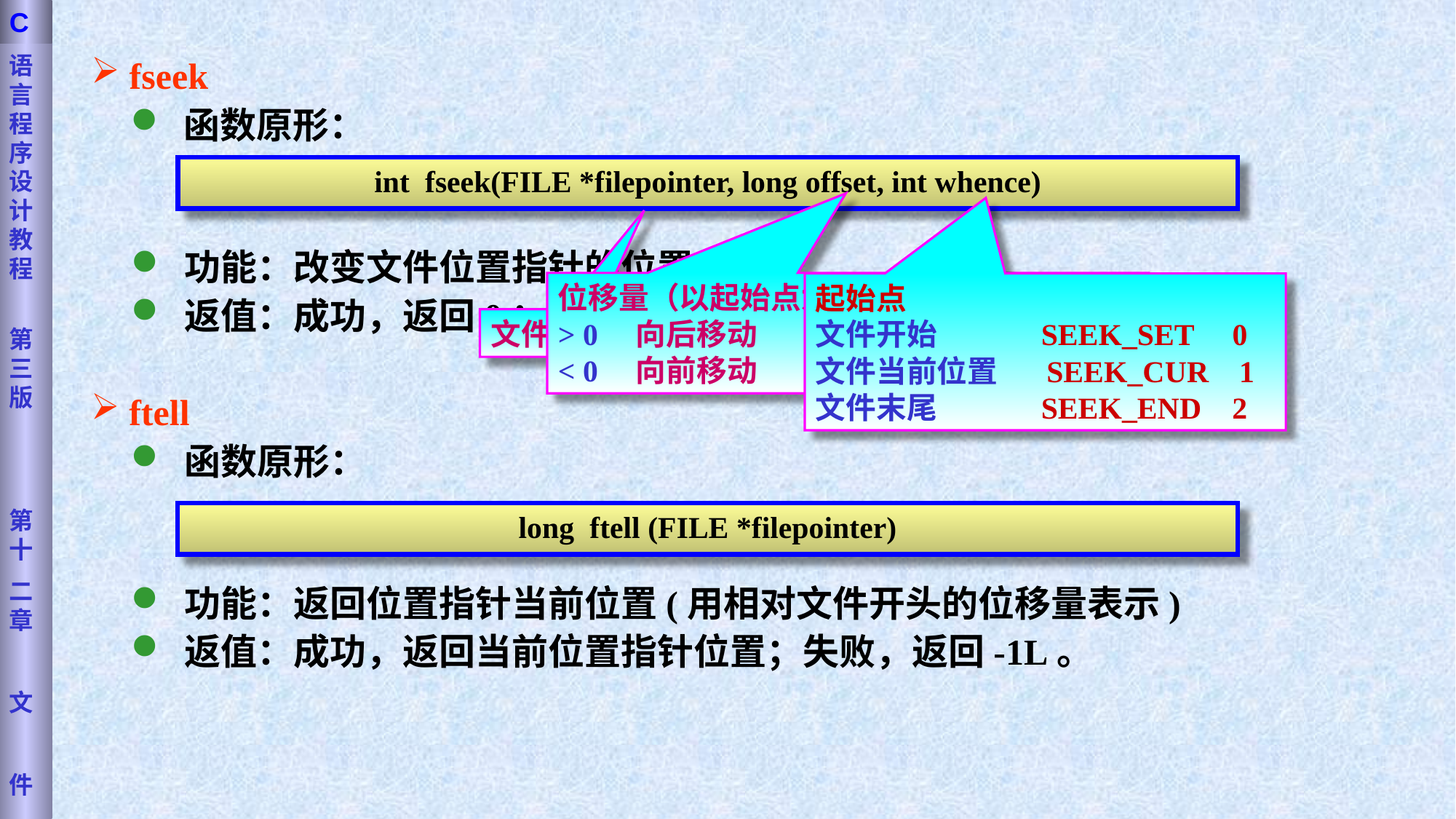

语言程序设计教程
第三版

第十
二章

文

件
C
 fseek
 函数原形：
int  fseek(FILE *filepointer, long offset, int whence)
 功能：改变文件位置指针的位置
 返值：成功，返回0；失败，返回非0值
位移量（以起始点为基点,移动的字节数)
> 0    向后移动
< 0    向前移动
起始点
文件开始              SEEK_SET     0
文件当前位置      SEEK_CUR    1
文件末尾              SEEK_END    2
文件指针
 ftell
 函数原形：
long  ftell (FILE *filepointer)
 功能：返回位置指针当前位置(用相对文件开头的位移量表示)
 返值：成功，返回当前位置指针位置；失败，返回-1L。